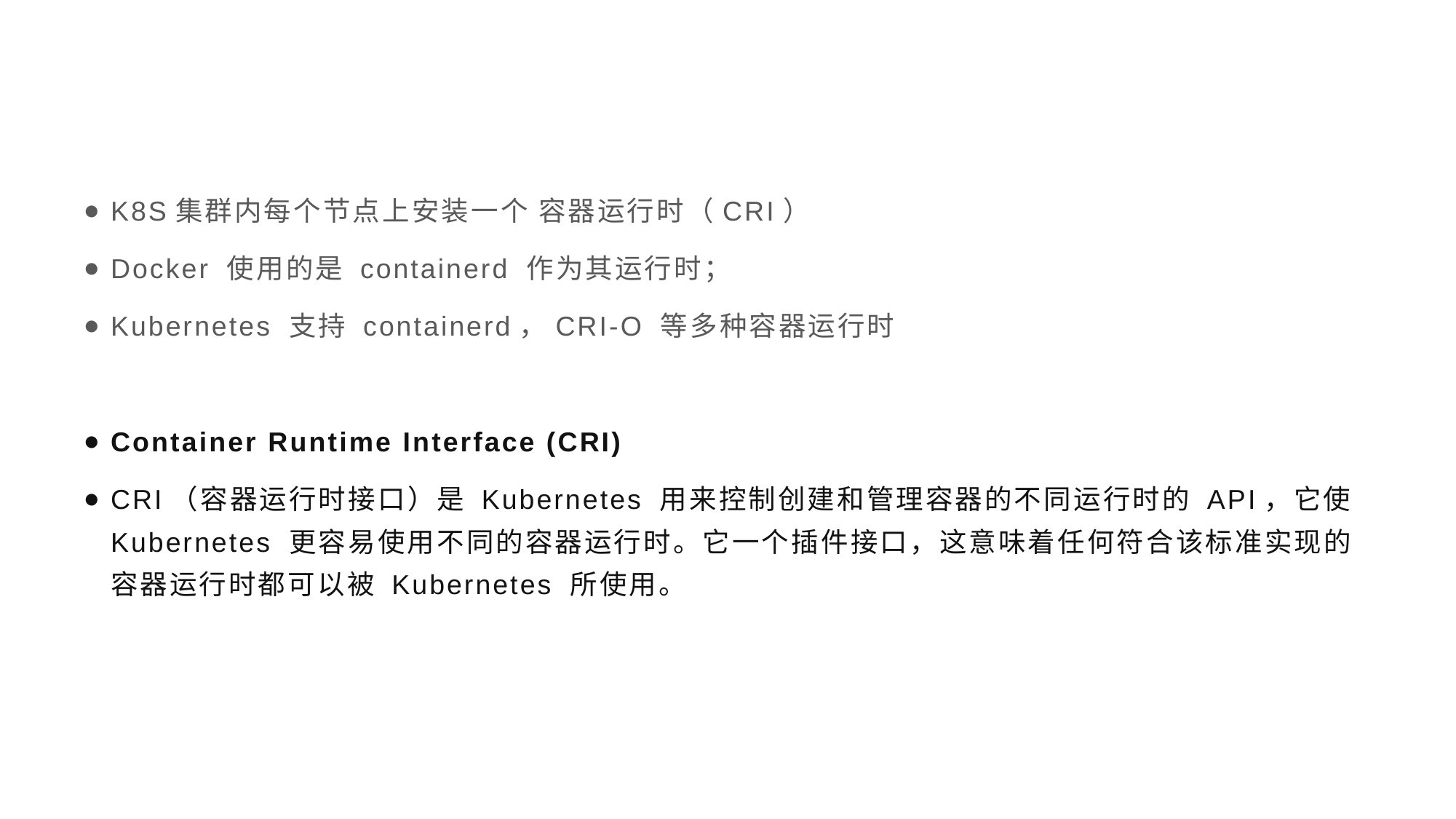

#
K8S集群内每个节点上安装一个 容器运行时（CRI）
Docker 使用的是 containerd 作为其运行时；
Kubernetes 支持 containerd，CRI-O 等多种容器运行时

Container Runtime Interface (CRI)
CRI（容器运行时接口）是 Kubernetes 用来控制创建和管理容器的不同运行时的 API，它使 Kubernetes 更容易使用不同的容器运行时。它一个插件接口，这意味着任何符合该标准实现的容器运行时都可以被 Kubernetes 所使用。